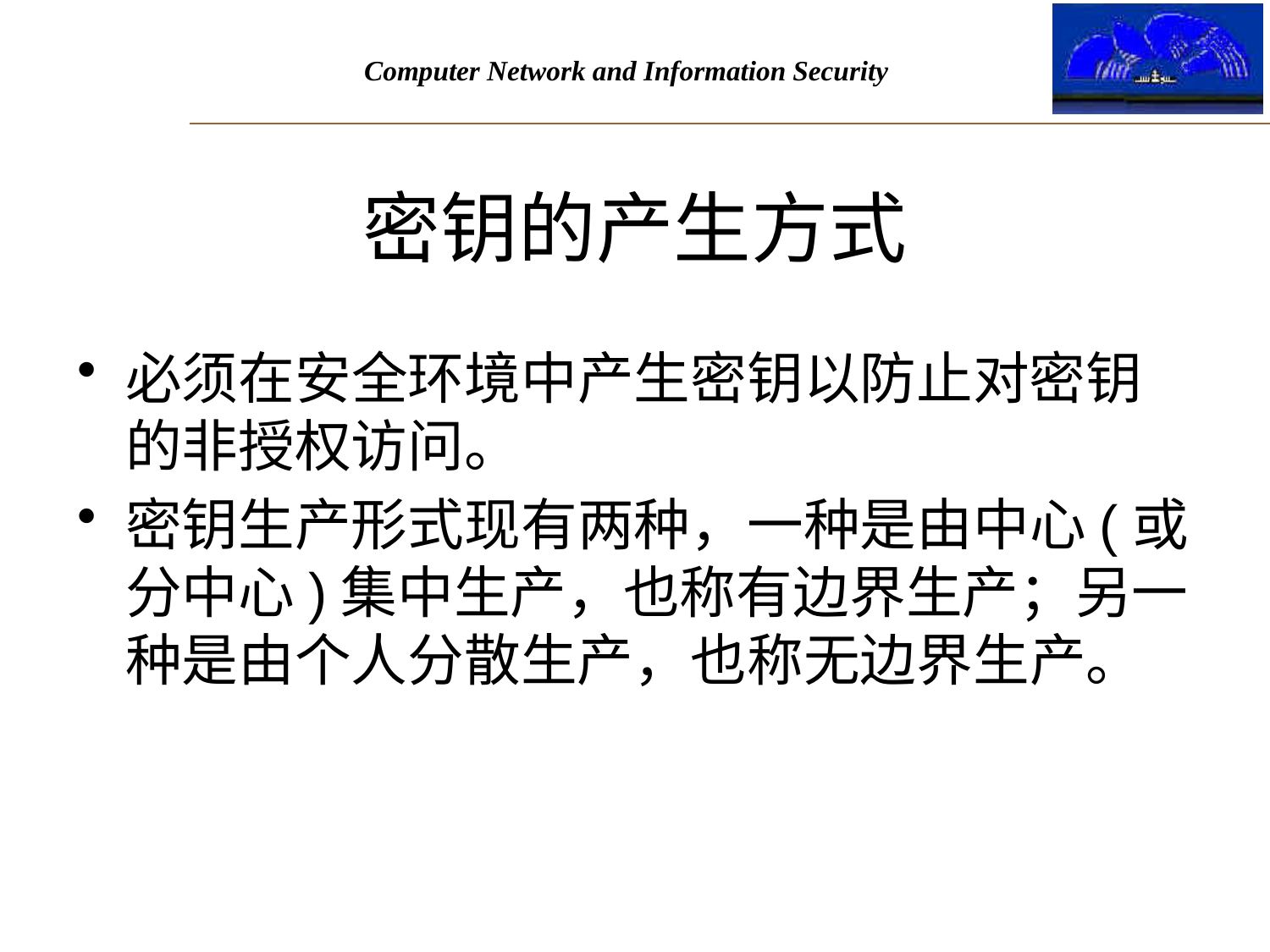

# 密钥的产生方式
必须在安全环境中产生密钥以防止对密钥的非授权访问。
密钥生产形式现有两种，一种是由中心(或分中心)集中生产，也称有边界生产；另一种是由个人分散生产，也称无边界生产。